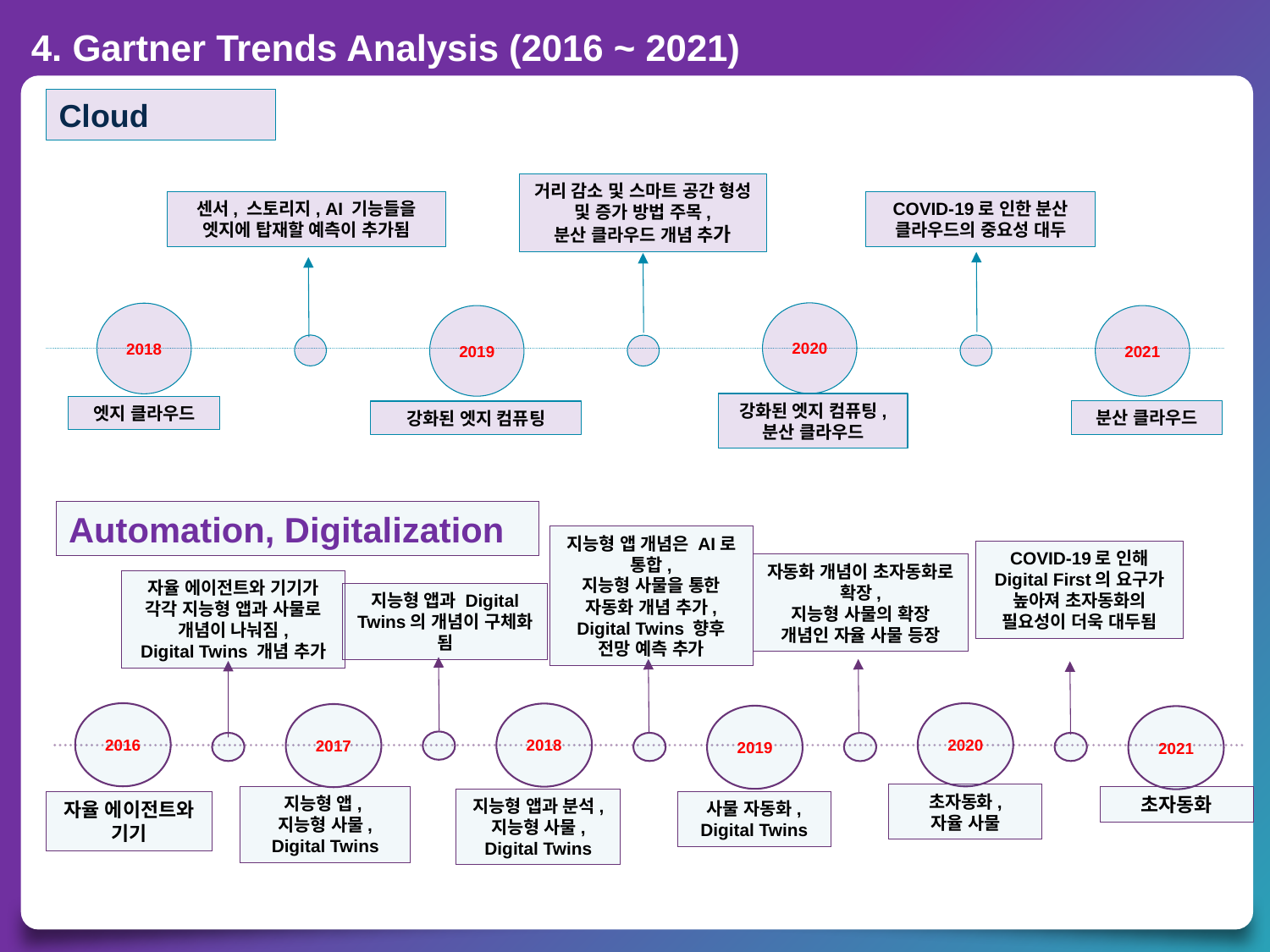

4. Gartner Trends Analysis (2016 ~ 2021)

Cloud
거리 감소 및 스마트 공간 형성 및 증가 방법 주목,
분산 클라우드 개념 추가
센서, 스토리지, AI 기능들을 엣지에 탑재할 예측이 추가됨
COVID-19로 인한 분산 클라우드의 중요성 대두
2020
2018
2019
2021

강화된 엣지 컴퓨팅,
분산 클라우드
엣지 클라우드
분산 클라우드
강화된 엣지 컴퓨팅
Automation, Digitalization
지능형 앱 개념은 AI로 통합,
지능형 사물을 통한 자동화 개념 추가,
Digital Twins 향후 전망 예측 추가
COVID-19로 인해 Digital First의 요구가 높아져 초자동화의 필요성이 더욱 대두됨
자동화 개념이 초자동화로 확장,
지능형 사물의 확장 개념인 자율 사물 등장
자율 에이전트와 기기가 각각 지능형 앱과 사물로 개념이 나눠짐,
Digital Twins 개념 추가
지능형 앱과 Digital Twins의 개념이 구체화 됨
2016
2020
2018
2017
2019
2021

초자동화,
자율 사물
초자동화
지능형 앱,
지능형 사물,
Digital Twins
지능형 앱과 분석,
지능형 사물,
Digital Twins
자율 에이전트와 기기
사물 자동화,
Digital Twins